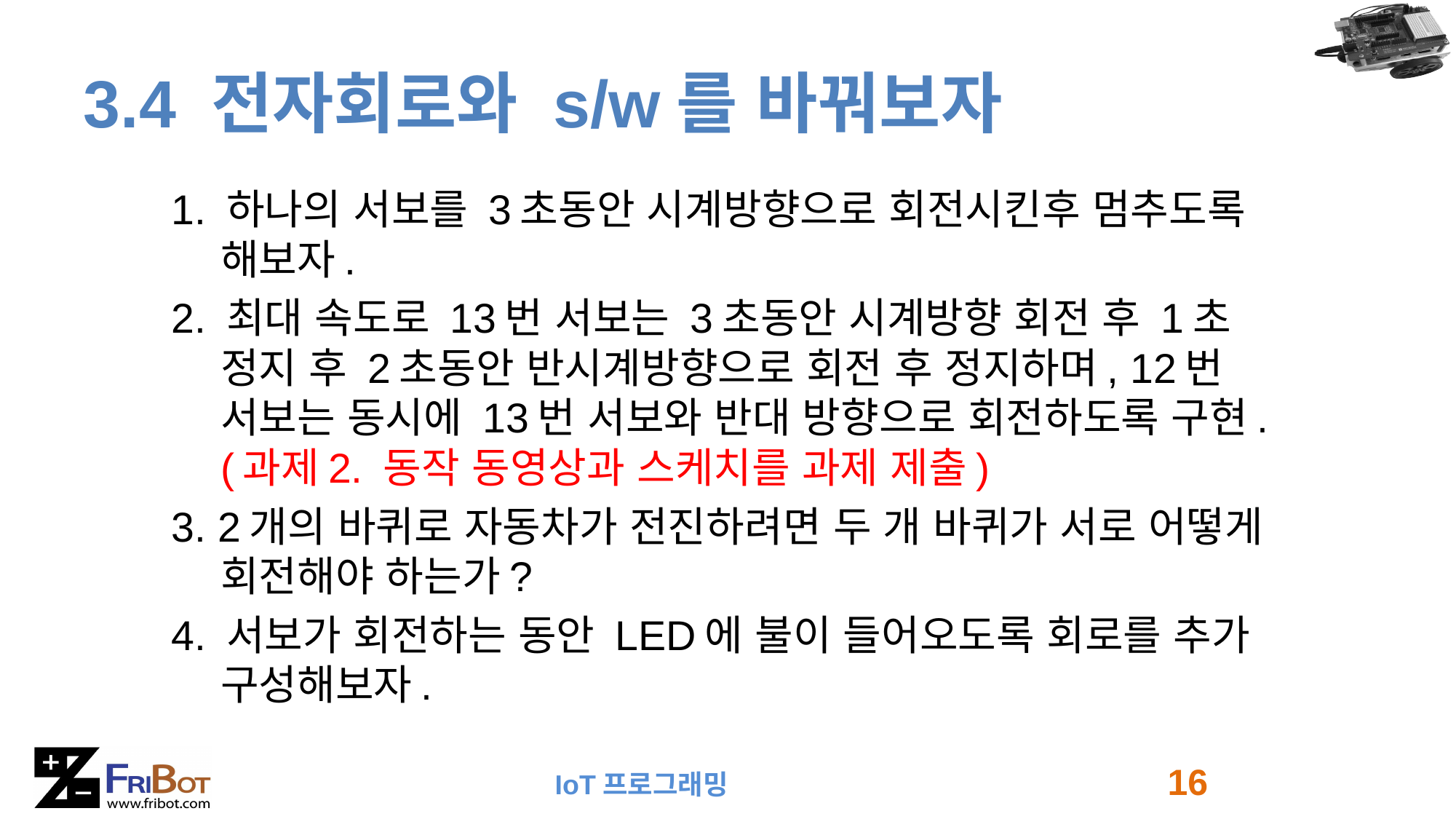

# 3.4 전자회로와 s/w를 바꿔보자
1. 하나의 서보를 3초동안 시계방향으로 회전시킨후 멈추도록 해보자.
2. 최대 속도로 13번 서보는 3초동안 시계방향 회전 후 1초 정지 후 2초동안 반시계방향으로 회전 후 정지하며, 12번 서보는 동시에 13번 서보와 반대 방향으로 회전하도록 구현. (과제2. 동작 동영상과 스케치를 과제 제출)
3. 2개의 바퀴로 자동차가 전진하려면 두 개 바퀴가 서로 어떻게 회전해야 하는가?
4. 서보가 회전하는 동안 LED에 불이 들어오도록 회로를 추가 구성해보자.
16